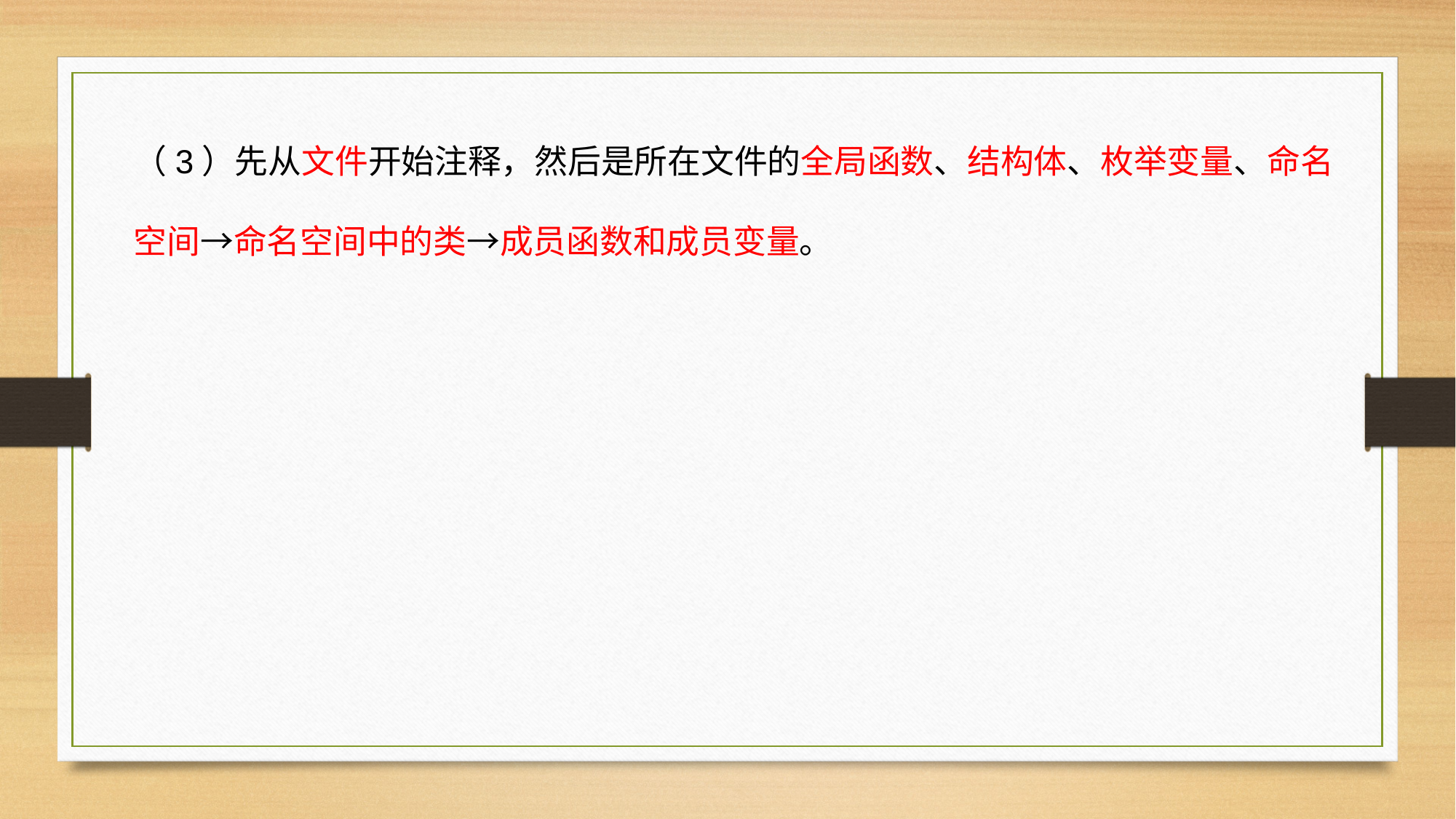

（3）先从文件开始注释，然后是所在文件的全局函数、结构体、枚举变量、命名

空间→命名空间中的类→成员函数和成员变量。